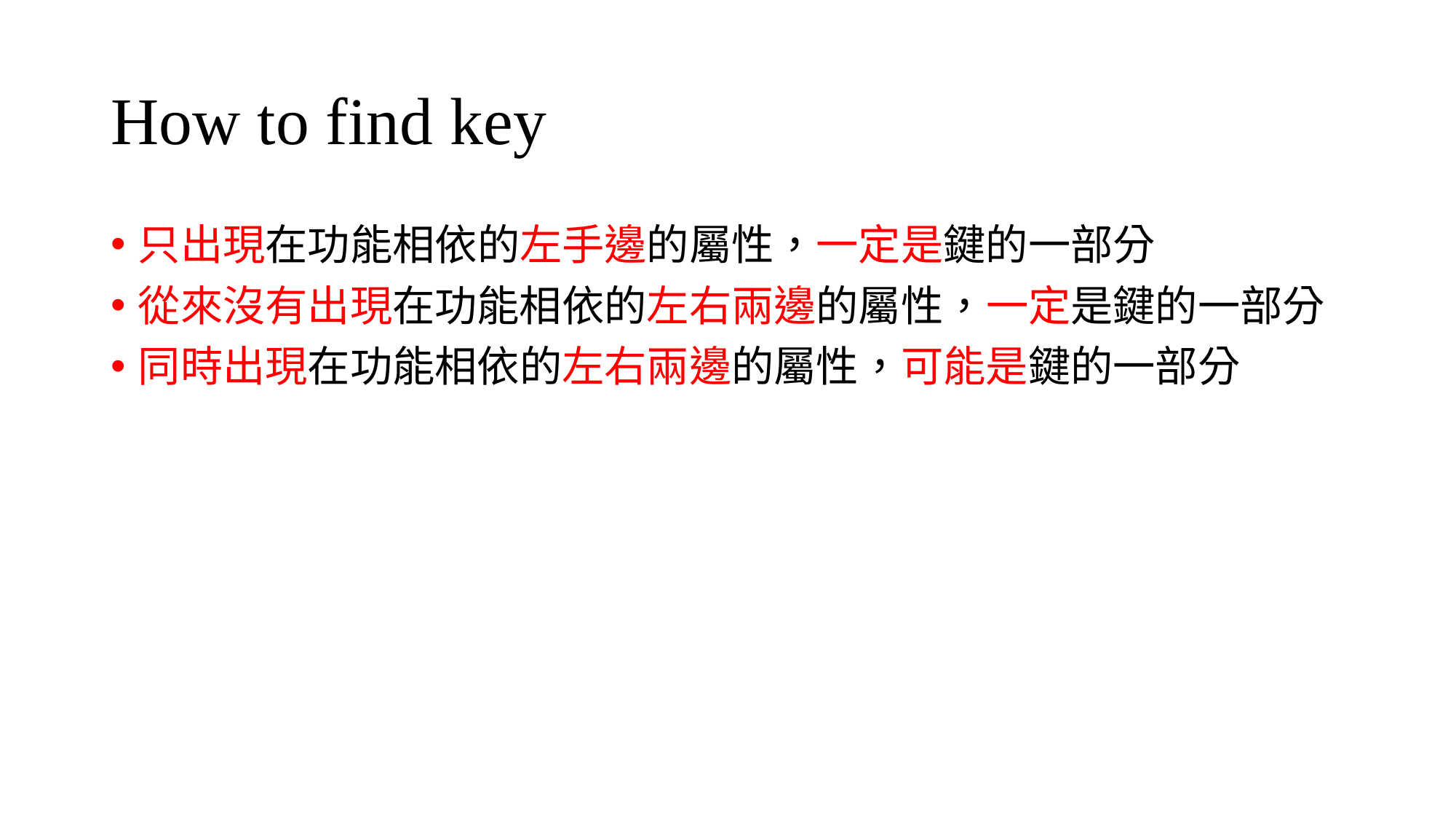

# How to find key
只出現在功能相依的左手邊的屬性，一定是鍵的一部分
從來沒有出現在功能相依的左右兩邊的屬性，一定是鍵的一部分
同時出現在功能相依的左右兩邊的屬性，可能是鍵的一部分